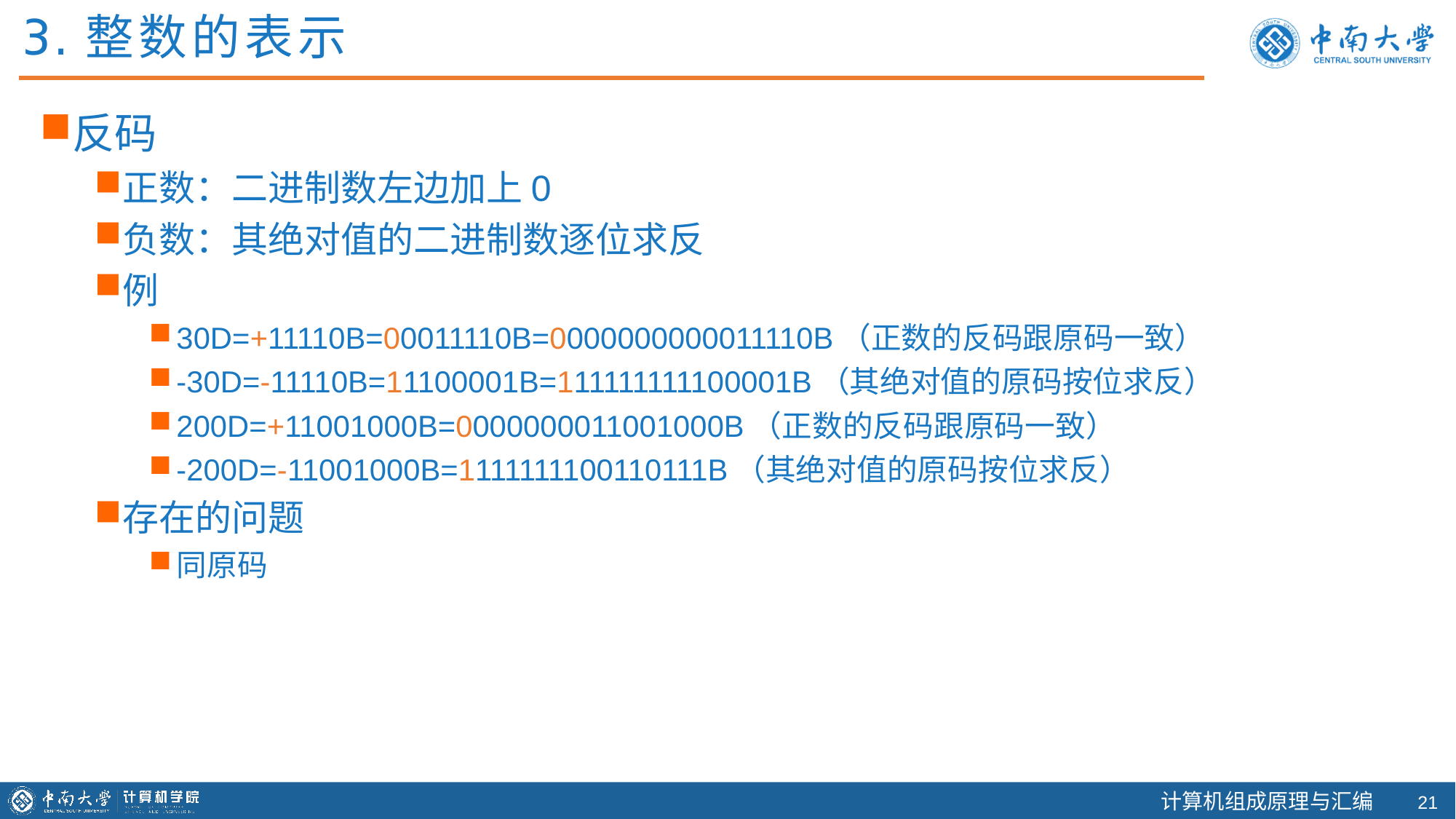

3.整数的表示
反码
正数：二进制数左边加上0
负数：其绝对值的二进制数逐位求反
例
30D=+11110B=00011110B=0000000000011110B（正数的反码跟原码一致）
-30D=-11110B=11100001B=111111111100001B（其绝对值的原码按位求反）
200D=+11001000B=0000000011001000B（正数的反码跟原码一致）
-200D=-11001000B=1111111100110111B（其绝对值的原码按位求反）
存在的问题
同原码
21